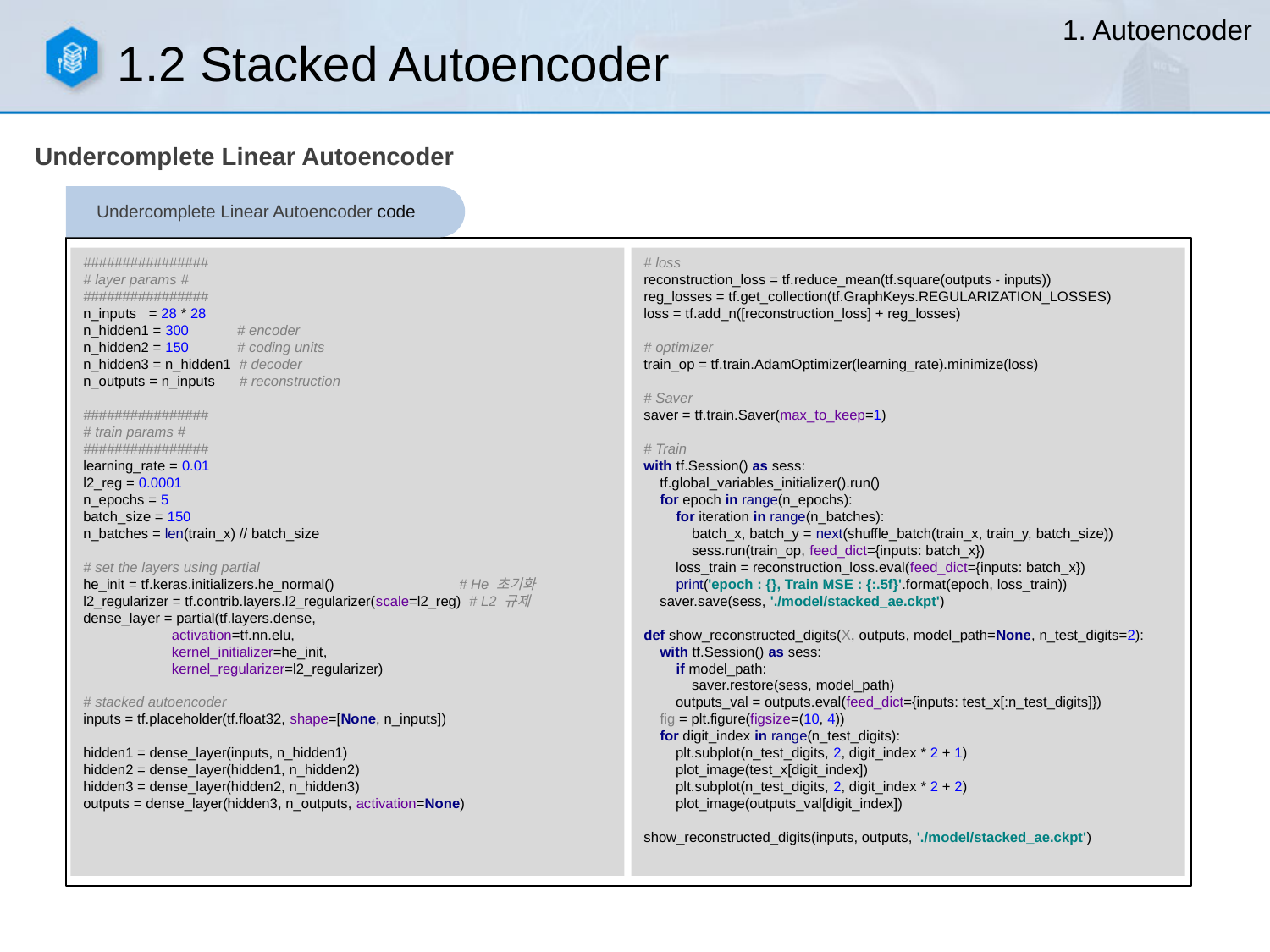

1. Autoencoder
1.2 Stacked Autoencoder
Undercomplete Linear Autoencoder

Undercomplete Linear Autoencoder code

################
# layer params #
################
n_inputs   = 28 * 28
n_hidden1 = 300            # encoder
n_hidden2 = 150            # coding units
n_hidden3 = n_hidden1  # decoder
n_outputs = n_inputs      # reconstruction
################
# train params #
################
learning_rate = 0.01
l2_reg = 0.0001
n_epochs = 5
batch_size = 150
n_batches = len(train_x) // batch_size
# set the layers using partial
he_init = tf.keras.initializers.he_normal()                               # He 초기화
l2_regularizer = tf.contrib.layers.l2_regularizer(scale=l2_reg)  # L2 규제
dense_layer = partial(tf.layers.dense,
                      activation=tf.nn.elu,
                      kernel_initializer=he_init,
                      kernel_regularizer=l2_regularizer)

# stacked autoencoder inputs = tf.placeholder(tf.float32, shape=[None, n_inputs]) hidden1 = dense_layer(inputs, n_hidden1) hidden2 = dense_layer(hidden1, n_hidden2) hidden3 = dense_layer(hidden2, n_hidden3) outputs = dense_layer(hidden3, n_outputs, activation=None)

# loss reconstruction_loss = tf.reduce_mean(tf.square(outputs - inputs)) reg_losses = tf.get_collection(tf.GraphKeys.REGULARIZATION_LOSSES) loss = tf.add_n([reconstruction_loss] + reg_losses) # optimizer train_op = tf.train.AdamOptimizer(learning_rate).minimize(loss) # Saver saver = tf.train.Saver(max_to_keep=1) # Train with tf.Session() as sess: tf.global_variables_initializer().run() for epoch in range(n_epochs): for iteration in range(n_batches): batch_x, batch_y = next(shuffle_batch(train_x, train_y, batch_size)) sess.run(train_op, feed_dict={inputs: batch_x}) loss_train = reconstruction_loss.eval(feed_dict={inputs: batch_x}) print('epoch : {}, Train MSE : {:.5f}'.format(epoch, loss_train)) saver.save(sess, './model/stacked_ae.ckpt') def show_reconstructed_digits(X, outputs, model_path=None, n_test_digits=2): with tf.Session() as sess: if model_path: saver.restore(sess, model_path) outputs_val = outputs.eval(feed_dict={inputs: test_x[:n_test_digits]}) fig = plt.figure(figsize=(10, 4)) for digit_index in range(n_test_digits): plt.subplot(n_test_digits, 2, digit_index * 2 + 1) plot_image(test_x[digit_index]) plt.subplot(n_test_digits, 2, digit_index * 2 + 2) plot_image(outputs_val[digit_index]) show_reconstructed_digits(inputs, outputs, './model/stacked_ae.ckpt')